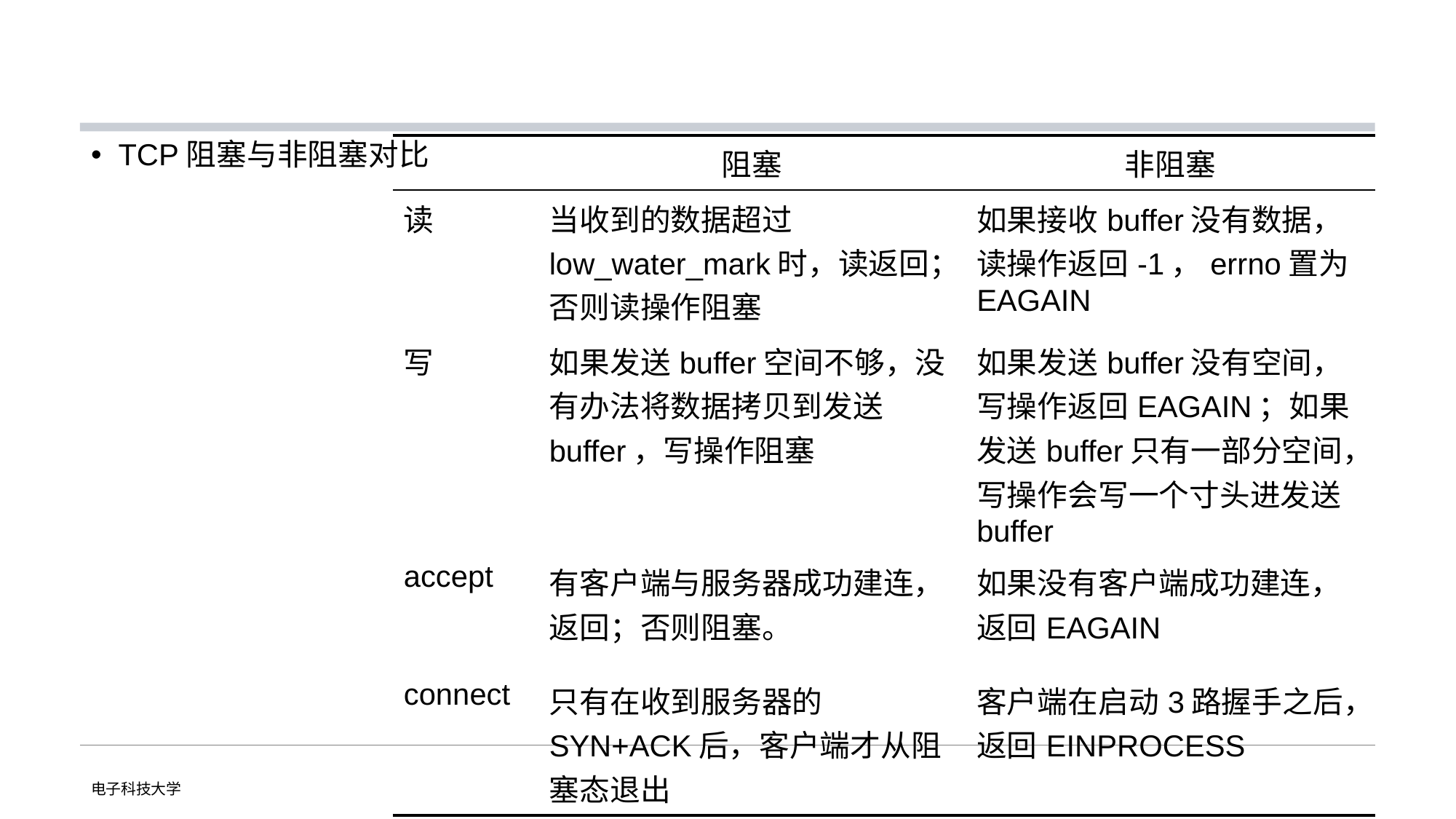

#
TCP阻塞与非阻塞对比

|  | 阻塞 | 非阻塞 |
| --- | --- | --- |
| 读 | 当收到的数据超过low\_water\_mark时，读返回；否则读操作阻塞 | 如果接收buffer没有数据，读操作返回-1，errno置为EAGAIN |
| 写 | 如果发送buffer空间不够，没有办法将数据拷贝到发送buffer，写操作阻塞 | 如果发送buffer没有空间，写操作返回EAGAIN；如果发送buffer只有一部分空间，写操作会写一个寸头进发送buffer |
| accept | 有客户端与服务器成功建连，返回；否则阻塞。 | 如果没有客户端成功建连，返回EAGAIN |
| connect | 只有在收到服务器的SYN+ACK后，客户端才从阻塞态退出 | 客户端在启动3路握手之后，返回EINPROCESS |
电子科技大学